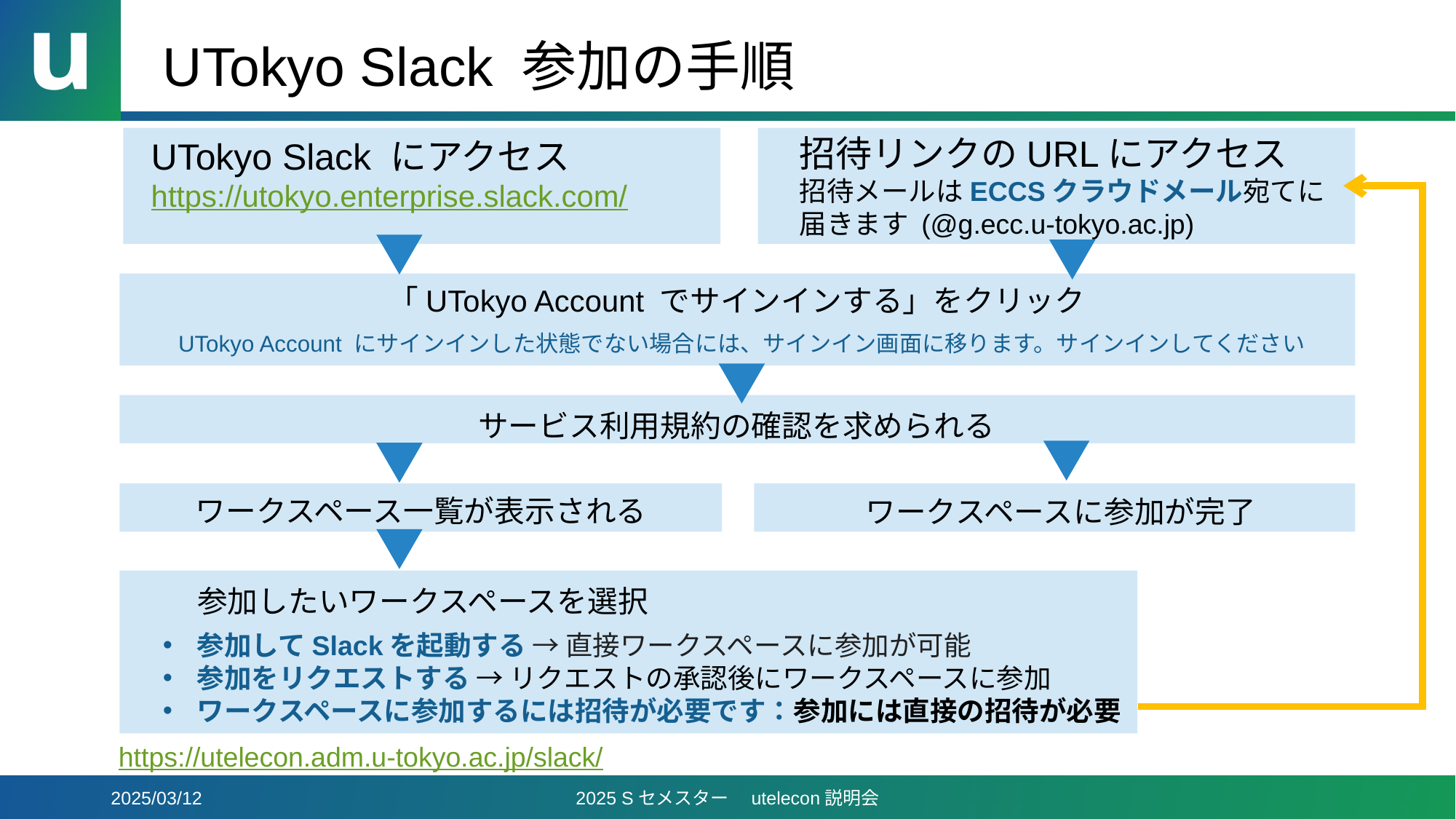

# UTokyo Slack 参加の手順
招待リンクのURLにアクセス
招待メールはECCSクラウドメール宛てに
届きます (@g.ecc.u-tokyo.ac.jp)

UTokyo Slack にアクセス
https://utokyo.enterprise.slack.com/

「UTokyo Account でサインインする」をクリック
UTokyo Account にサインインした状態でない場合には、サインイン画面に移ります。サインインしてください

サービス利用規約の確認を求められる

ワークスペース一覧が表示される
ワークスペースに参加が完了

参加したいワークスペースを選択
参加してSlackを起動する → 直接ワークスペースに参加が可能
参加をリクエストする → リクエストの承認後にワークスペースに参加
ワークスペースに参加するには招待が必要です：参加には直接の招待が必要

https://utelecon.adm.u-tokyo.ac.jp/slack/
19
2025/03/12
2025 Sセメスター　utelecon説明会